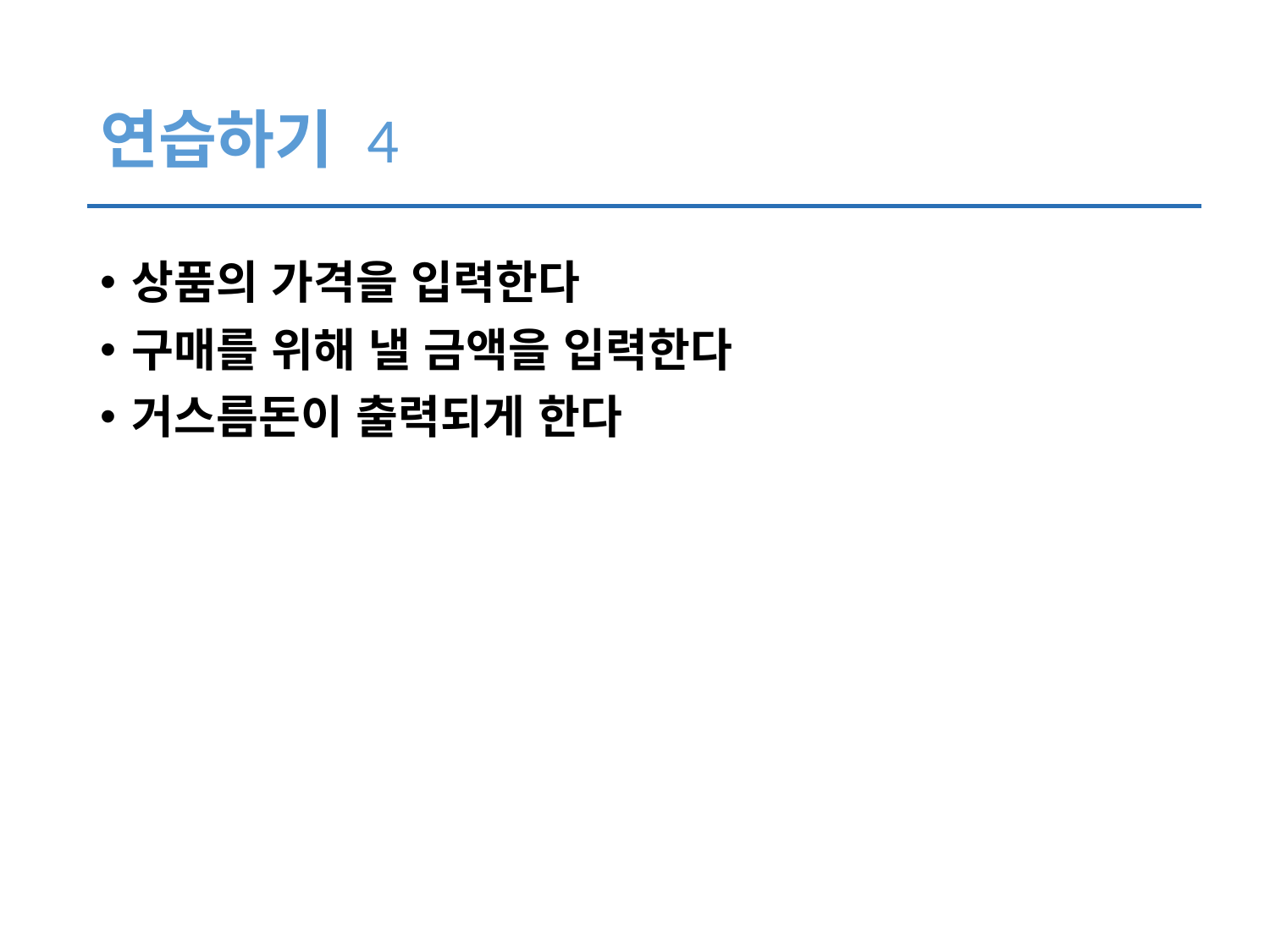

# 연습하기 4
상품의 가격을 입력한다
구매를 위해 낼 금액을 입력한다
거스름돈이 출력되게 한다